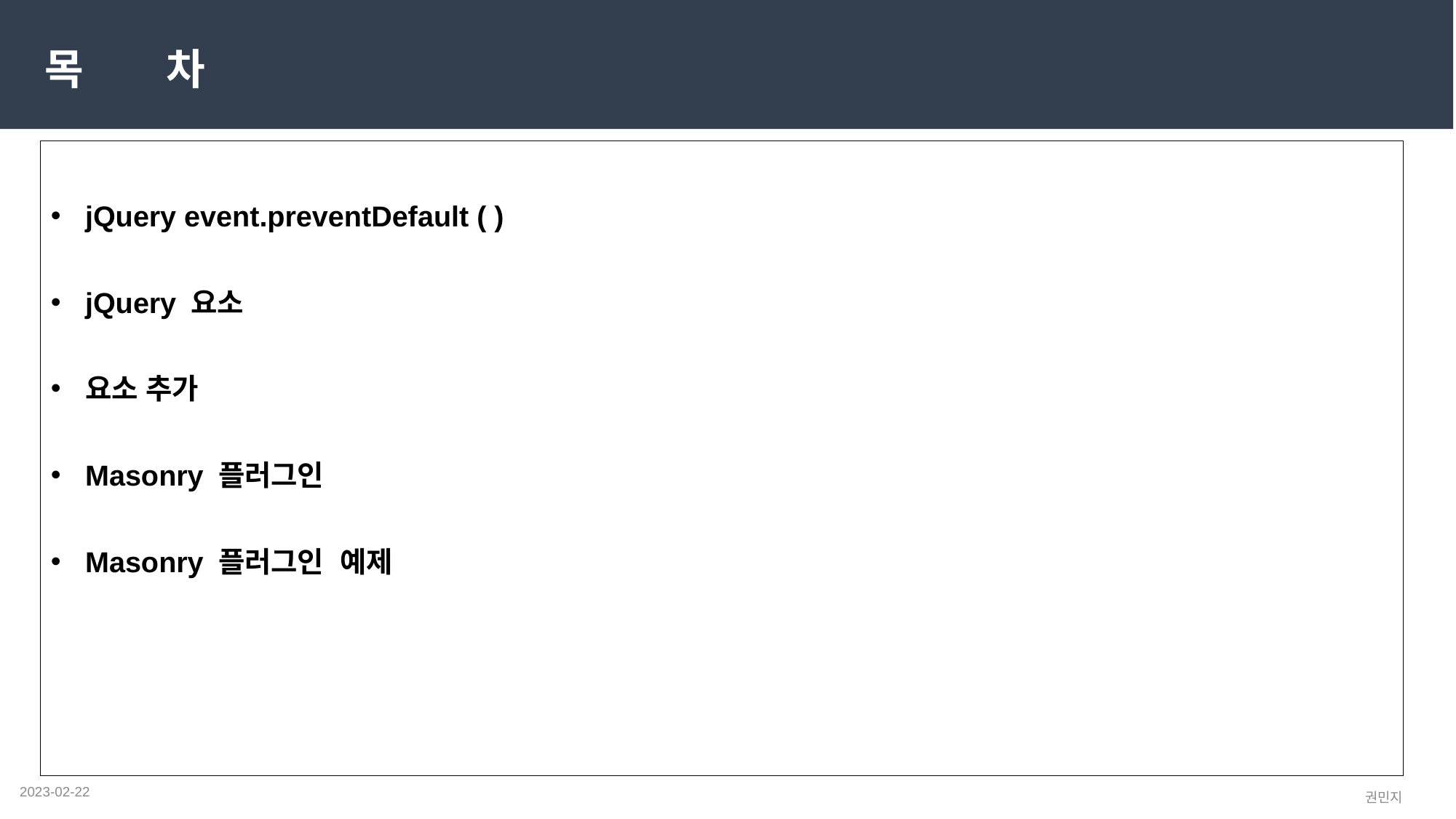

목       차
jQuery event.preventDefault ( )
jQuery 요소
요소 추가
Masonry 플러그인
Masonry 플러그인  예제

2023-02-22
권민지